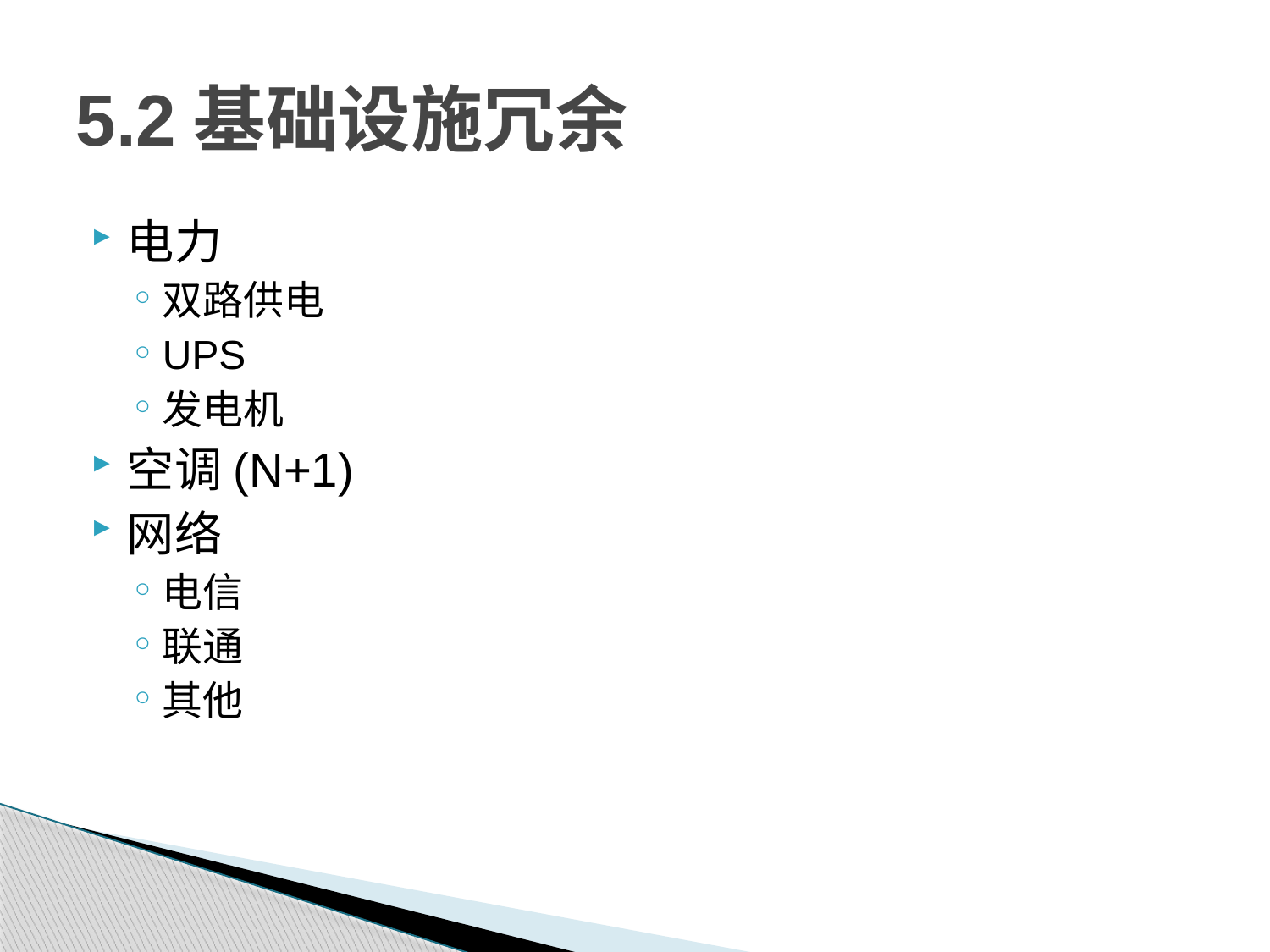

# 5.2基础设施冗余
电力
双路供电
UPS
发电机
空调(N+1)
网络
电信
联通
其他